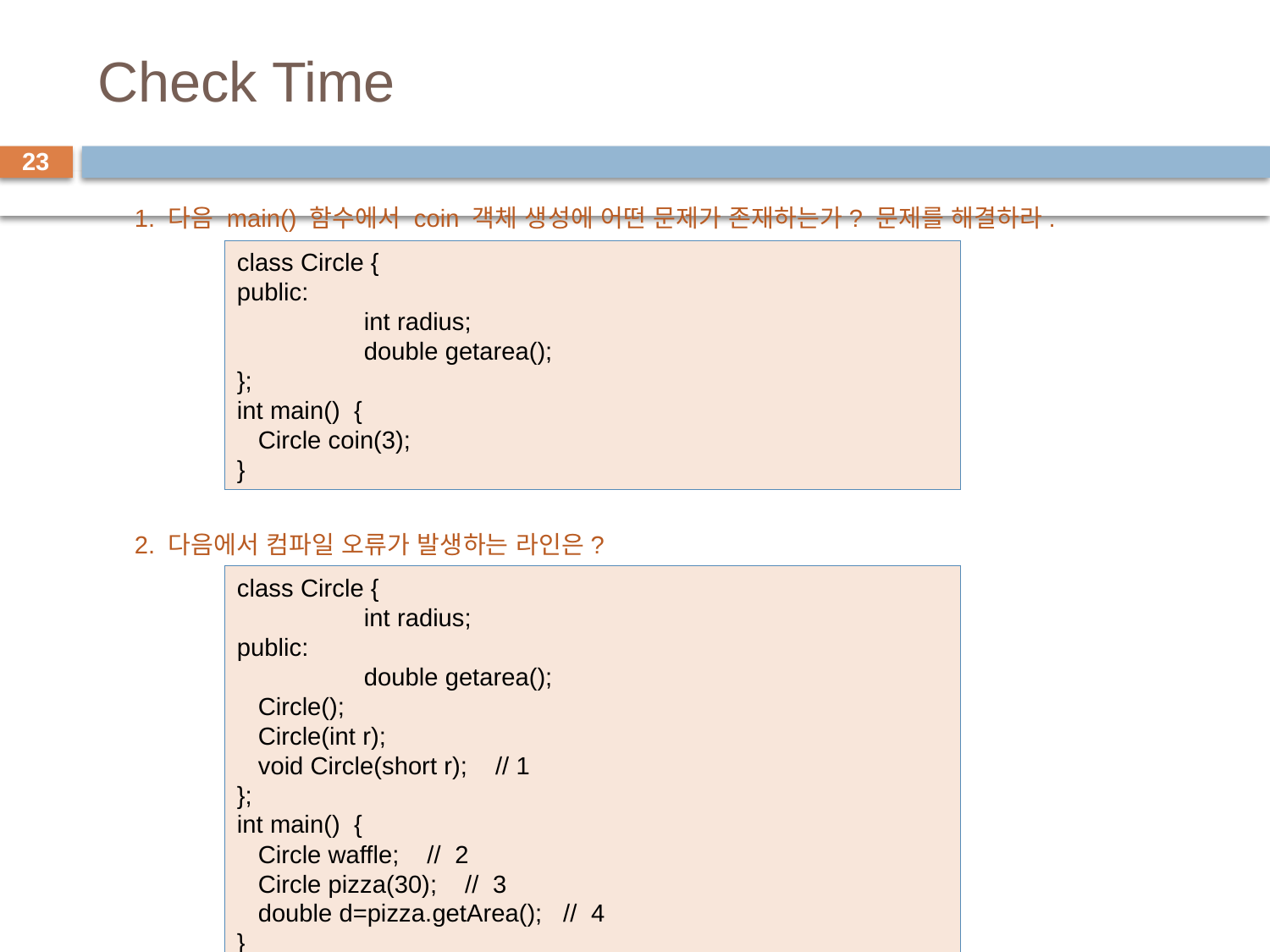

# Check Time
23
1. 다음 main() 함수에서 coin 객체 생성에 어떤 문제가 존재하는가? 문제를 해결하라.
class Circle {
public:
	int radius;
	double getarea();
};
int main()  {
   Circle coin(3);
}
2. 다음에서 컴파일 오류가 발생하는 라인은?
class Circle {
	int radius;
public:
	double getarea();
   Circle();
   Circle(int r);
   void Circle(short r);    // 1
};
int main()  {
   Circle waffle;    //  2
   Circle pizza(30);    //  3
   double d=pizza.getArea();   //  4
}